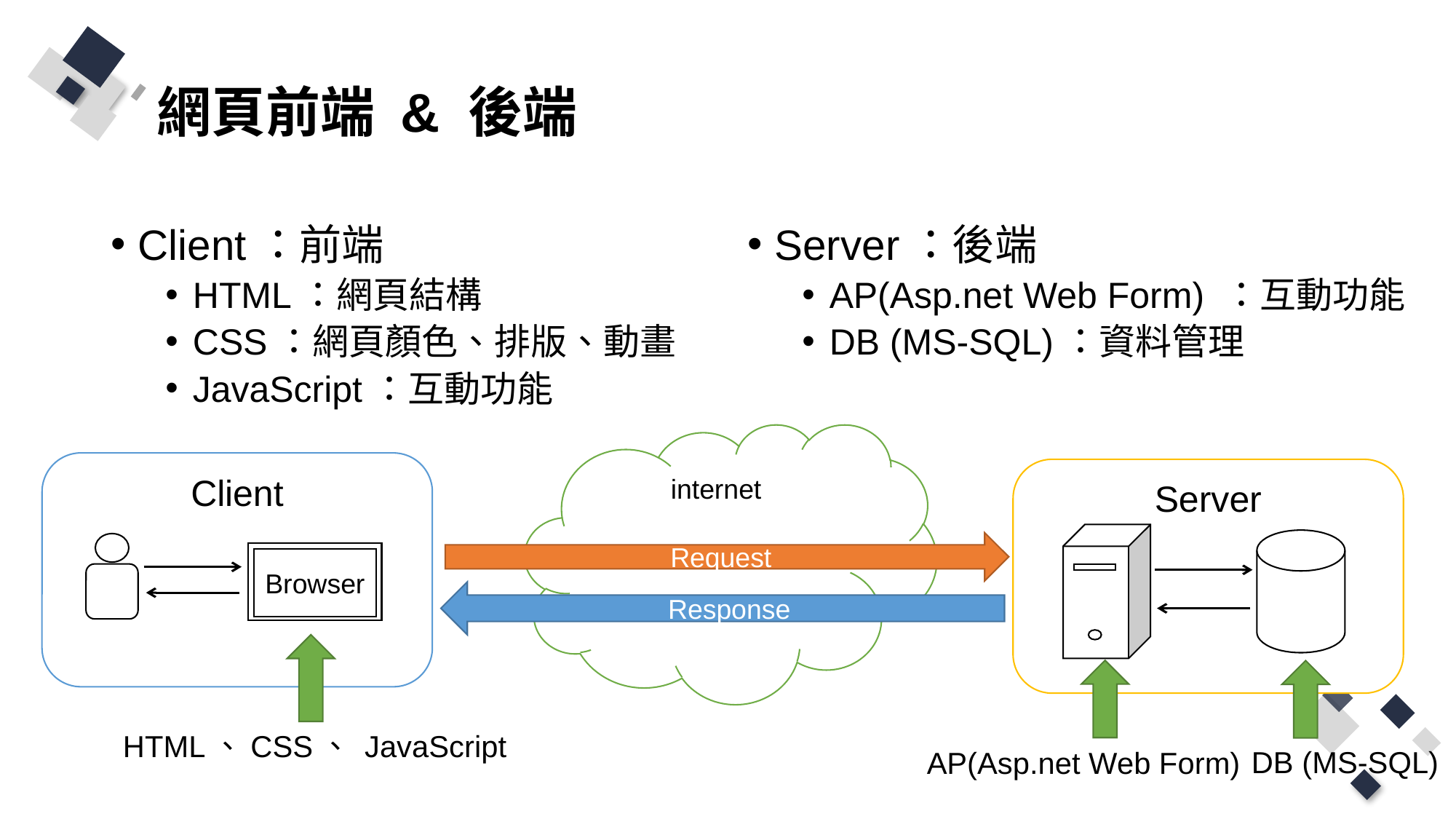

# 網頁前端 & 後端

Client：前端
HTML：網頁結構
CSS：網頁顏色、排版、動畫
JavaScript：互動功能

Server：後端
AP(Asp.net Web Form) ：互動功能
DB (MS-SQL)：資料管理

internet
Client
Server

Request

Browser
Response

HTML、CSS、 JavaScript
DB (MS-SQL)
AP(Asp.net Web Form)